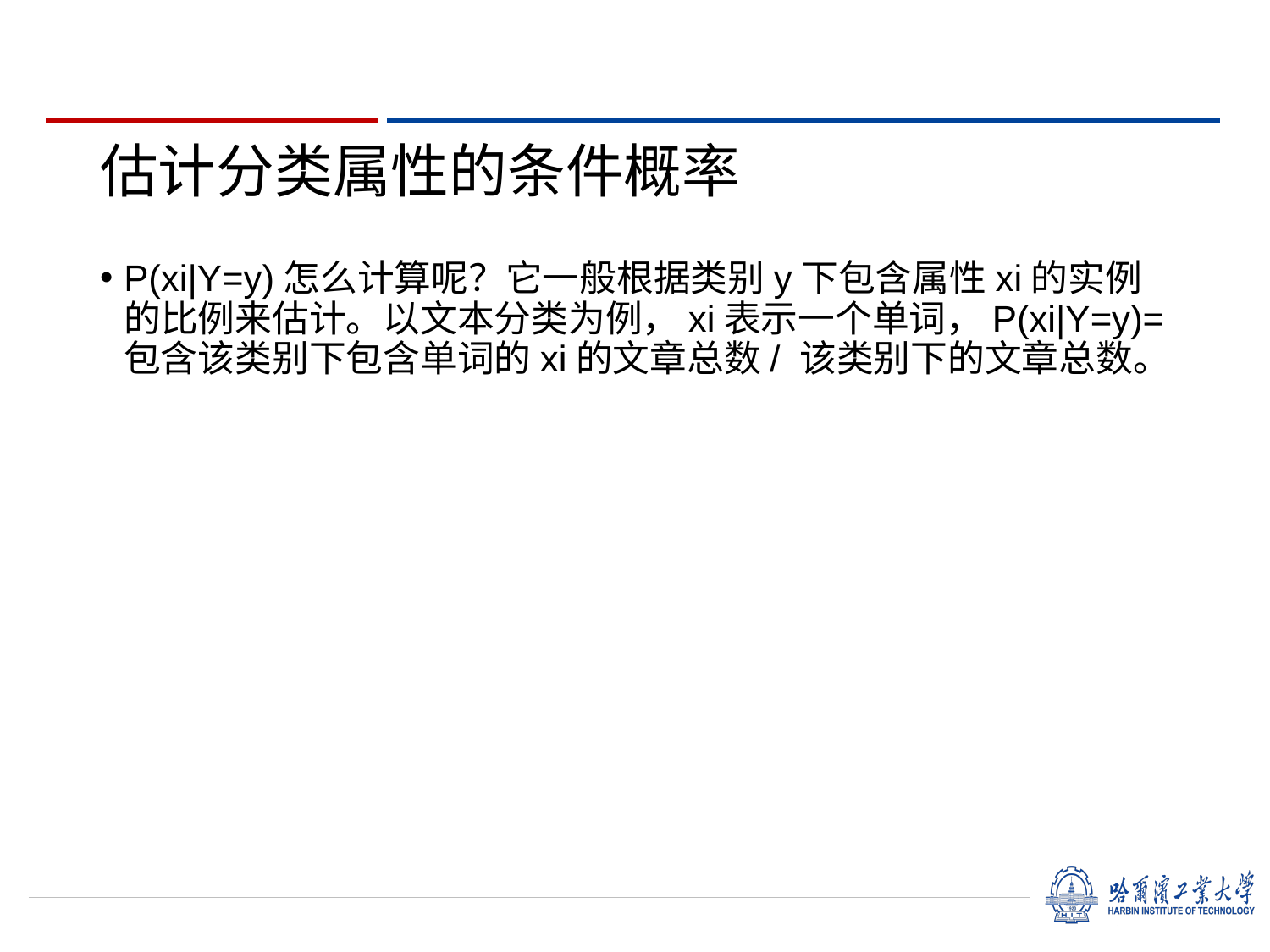

# 估计分类属性的条件概率
P(xi|Y=y)怎么计算呢？它一般根据类别y下包含属性xi的实例的比例来估计。以文本分类为例，xi表示一个单词，P(xi|Y=y)=包含该类别下包含单词的xi的文章总数/ 该类别下的文章总数。